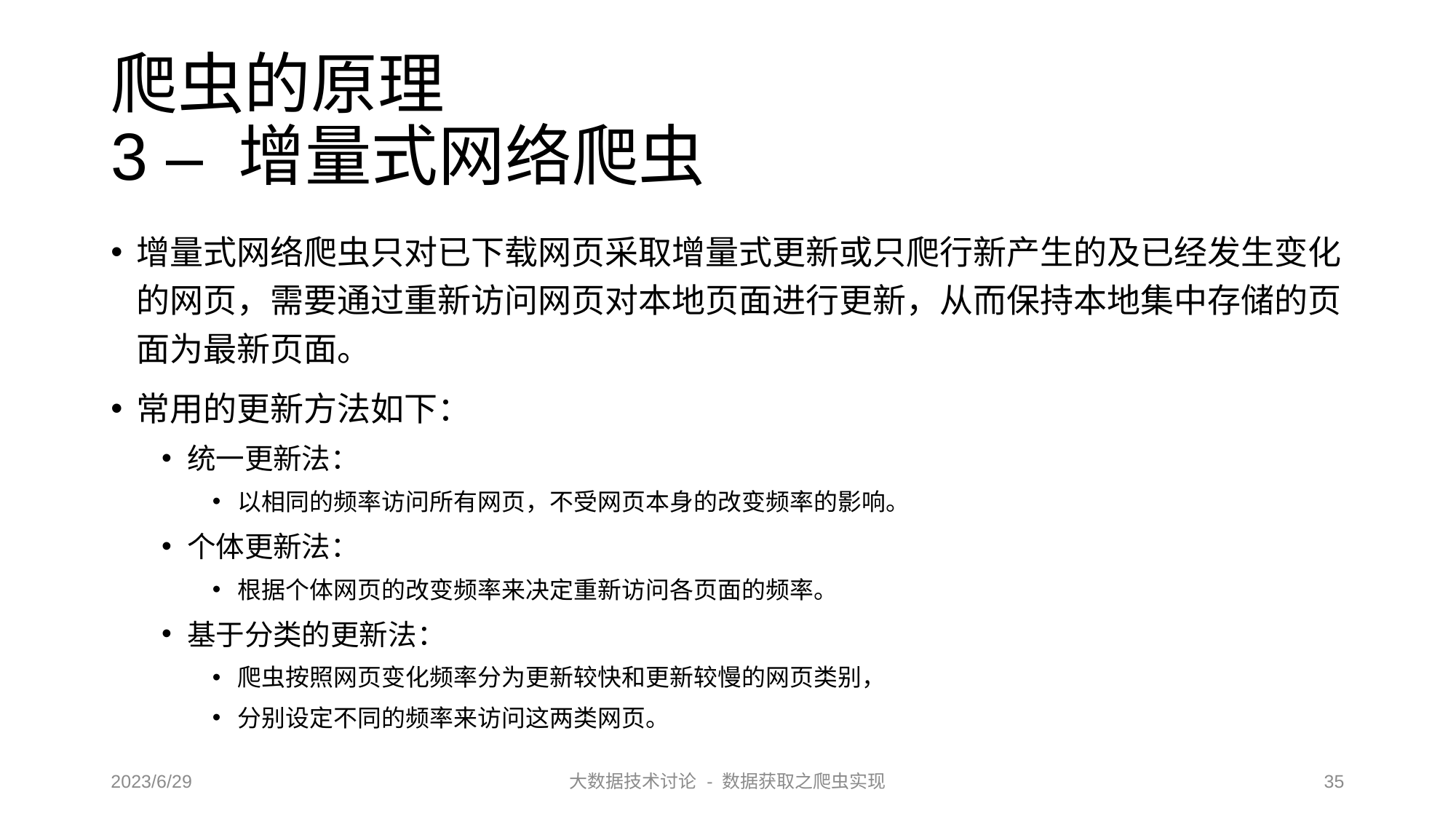

# 爬虫的原理 3 – 增量式网络爬虫
增量式网络爬虫只对已下载网页采取增量式更新或只爬行新产生的及已经发生变化的网页，需要通过重新访问网页对本地页面进行更新，从而保持本地集中存储的页面为最新页面。
常用的更新方法如下：
统一更新法：
以相同的频率访问所有网页，不受网页本身的改变频率的影响。
个体更新法：
根据个体网页的改变频率来决定重新访问各页面的频率。
基于分类的更新法：
爬虫按照网页变化频率分为更新较快和更新较慢的网页类别，
分别设定不同的频率来访问这两类网页。

2023/6/29
大数据技术讨论 - 数据获取之爬虫实现
35